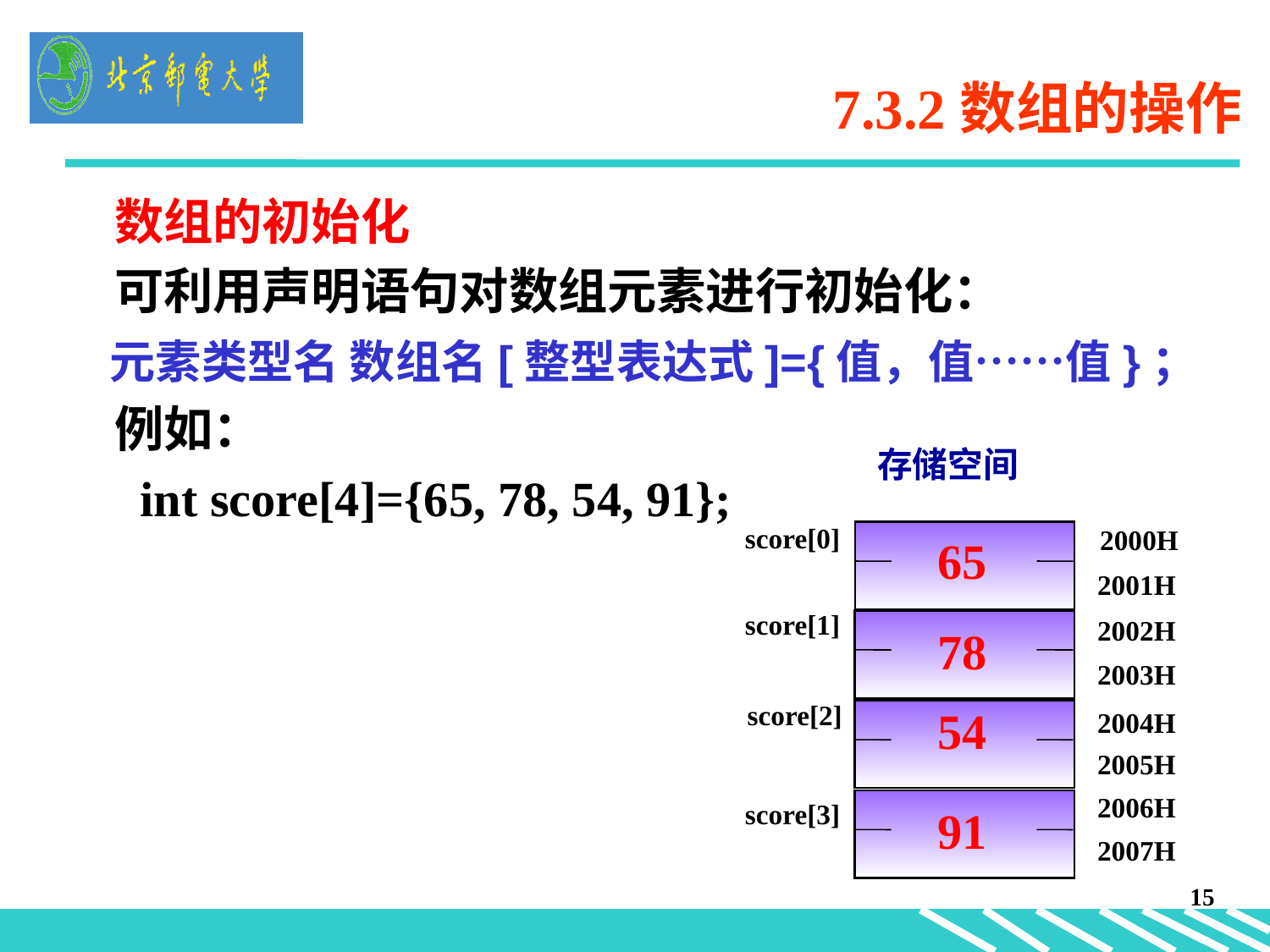

# 7.3.2数组的操作
 数组的初始化
 可利用声明语句对数组元素进行初始化：
	  元素类型名 数组名[整型表达式]={值，值……值}；
 例如：
    int score[4]={65, 78, 54, 91};

存储空间

score[0]
65
2001H

score[1]
2002H
78
2003H

54
score[2]
2005H

2006H
score[3]
91
2007H
2000H
2004H
15